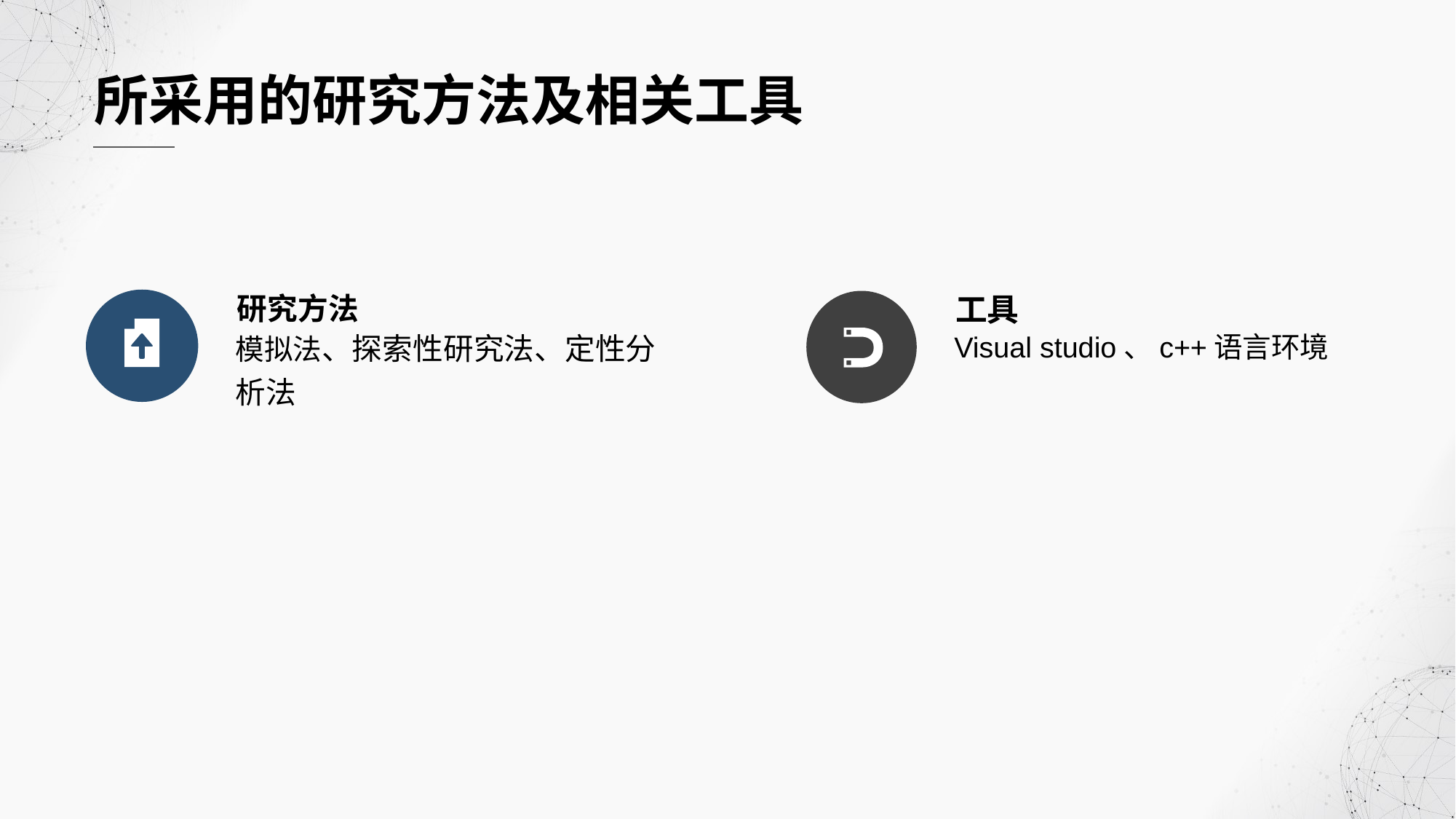

所采用的研究方法及相关工具

研究方法
模拟法、探索性研究法、定性分析法
工具
Visual studio、c++语言环境